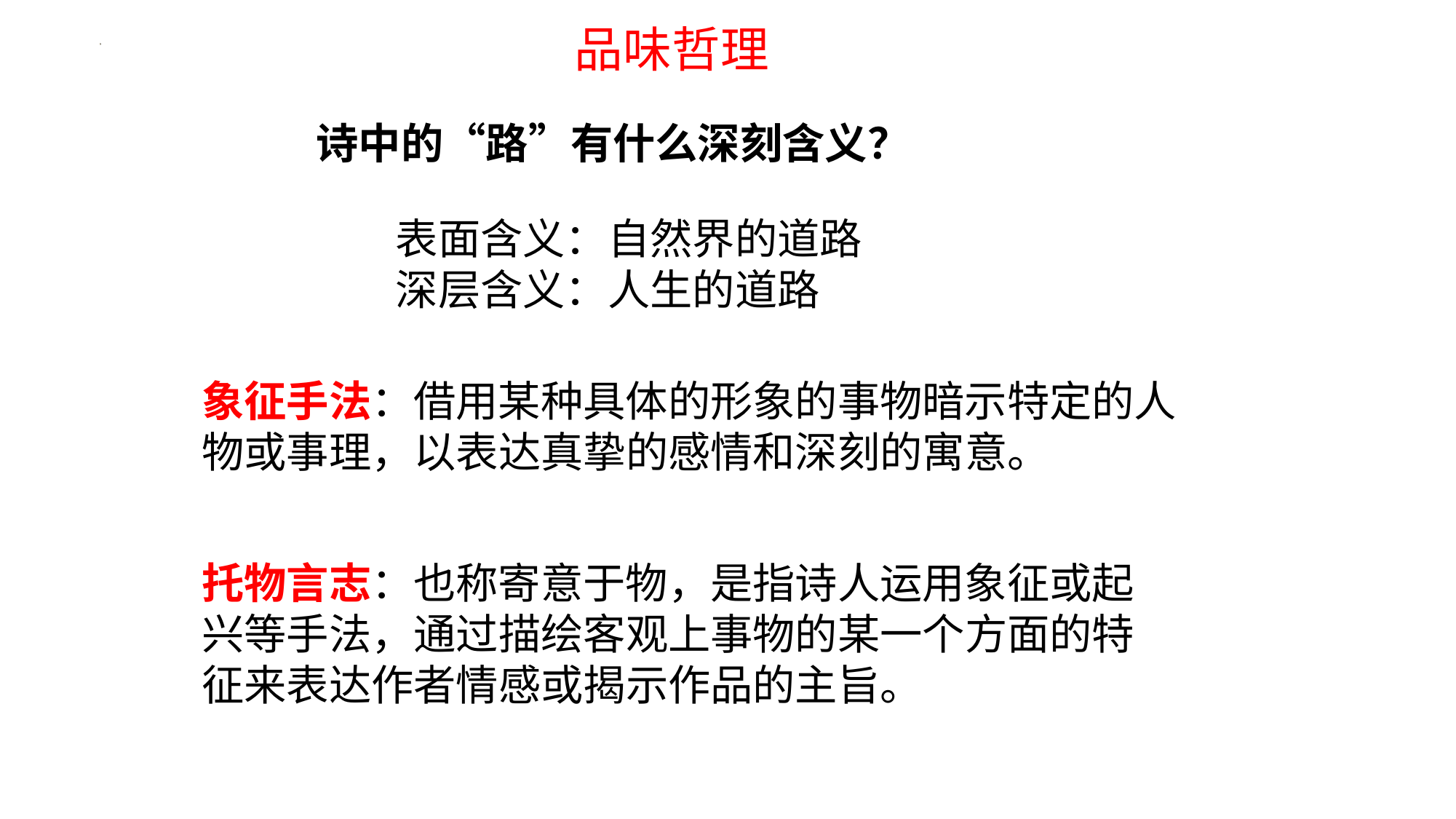

# 品味哲理
   诗中的“路”有什么深刻含义？
表面含义：自然界的道路
深层含义：人生的道路
象征手法：借用某种具体的形象的事物暗示特定的人物或事理，以表达真挚的感情和深刻的寓意。
托物言志：也称寄意于物，是指诗人运用象征或起兴等手法，通过描绘客观上事物的某一个方面的特征来表达作者情感或揭示作品的主旨。